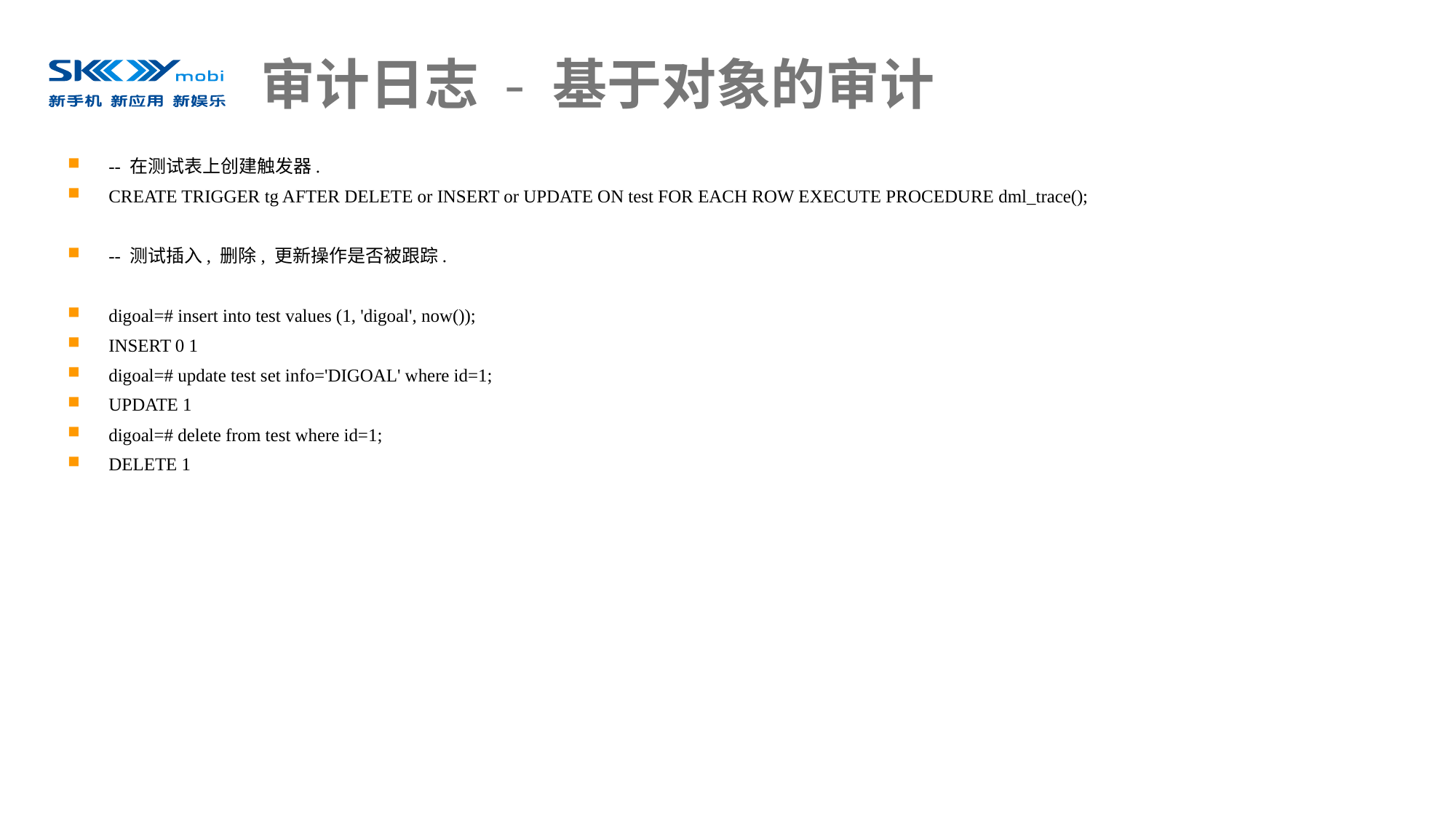

# 审计日志 - 基于对象的审计
-- 在测试表上创建触发器.
CREATE TRIGGER tg AFTER DELETE or INSERT or UPDATE ON test FOR EACH ROW EXECUTE PROCEDURE dml_trace();

-- 测试插入, 删除, 更新操作是否被跟踪.

digoal=# insert into test values (1, 'digoal', now());
INSERT 0 1
digoal=# update test set info='DIGOAL' where id=1;
UPDATE 1
digoal=# delete from test where id=1;
DELETE 1